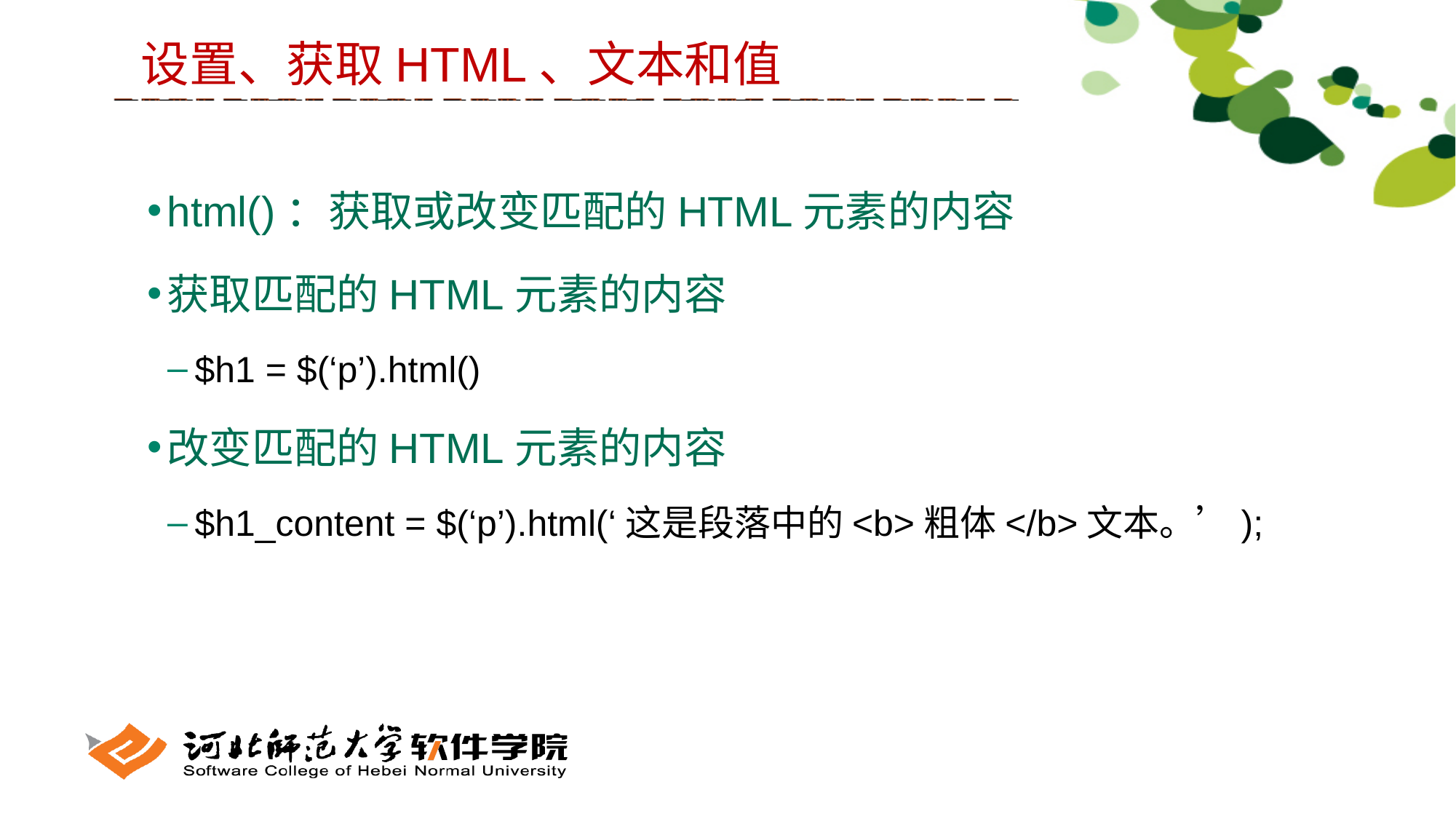

设置、获取HTML、文本和值
html()：获取或改变匹配的HTML元素的内容
获取匹配的HTML元素的内容
$h1 = $(‘p’).html()
改变匹配的HTML元素的内容
$h1_content = $(‘p’).html(‘这是段落中的<b>粗体</b>文本。’);